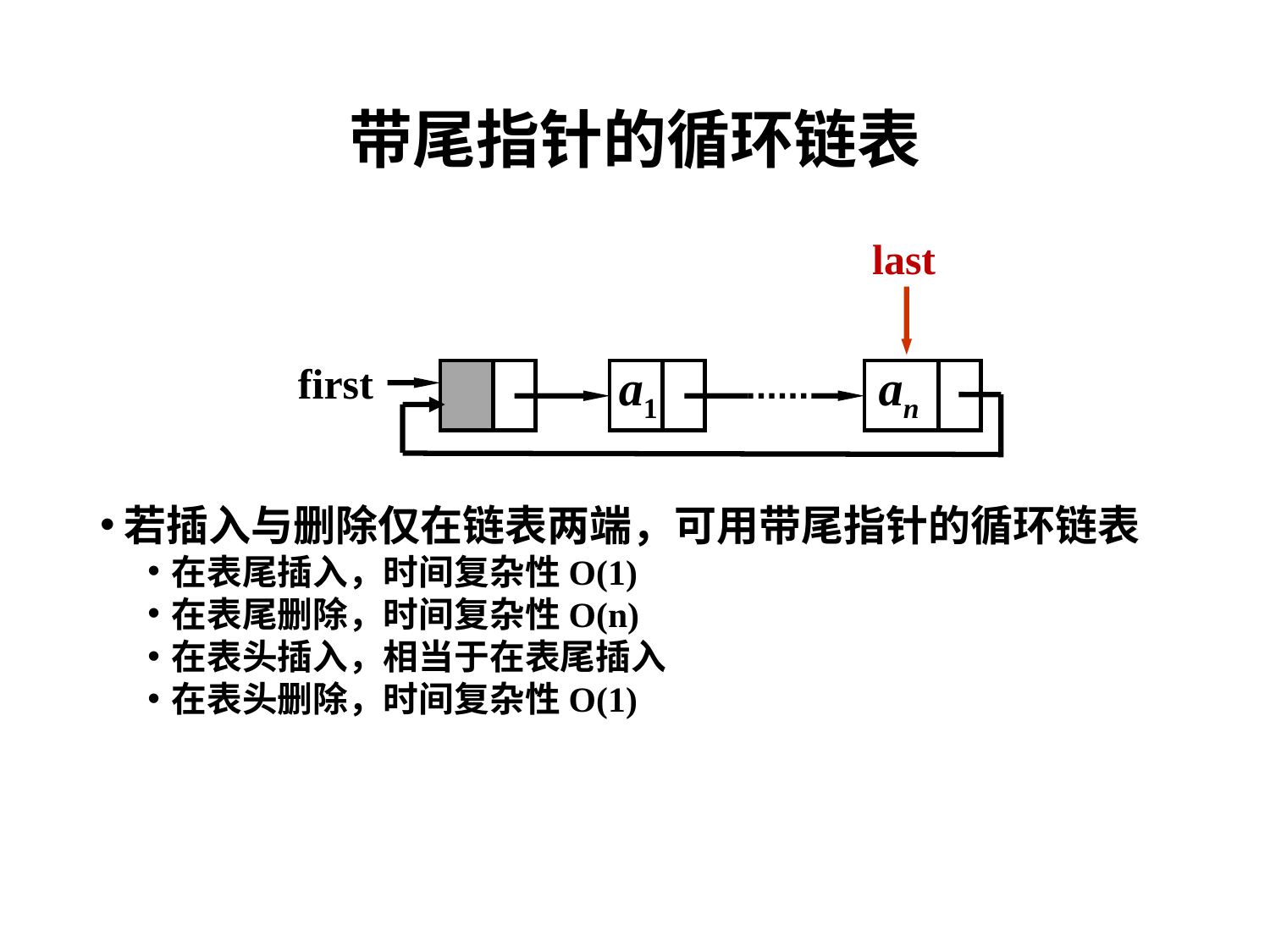

# 带尾指针的循环链表
last

first
a1
 an

若插入与删除仅在链表两端，可用带尾指针的循环链表
在表尾插入，时间复杂性O(1)
在表尾删除，时间复杂性O(n)
在表头插入，相当于在表尾插入
在表头删除，时间复杂性O(1)